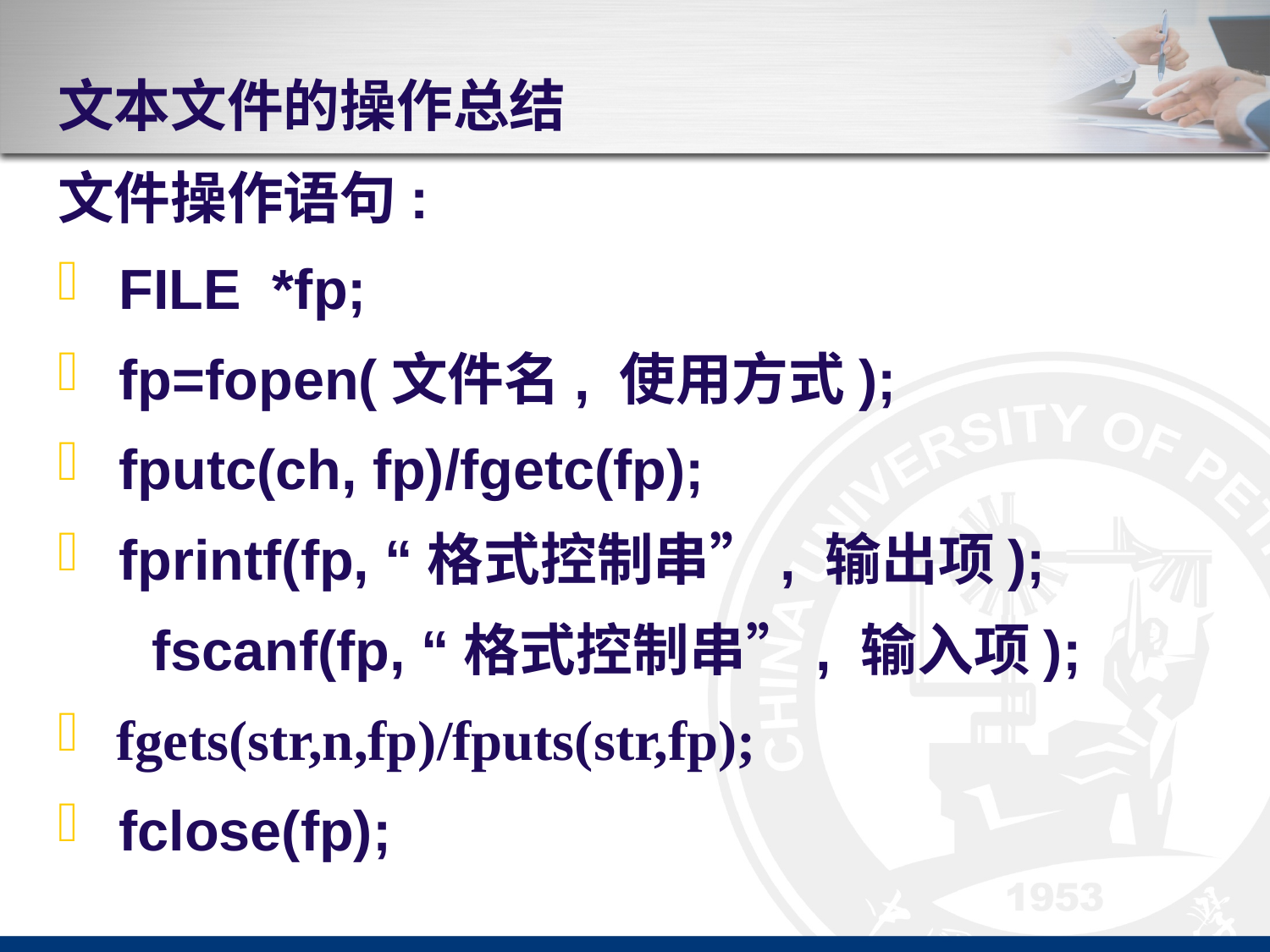

# 文本文件的操作总结
文件操作语句:
  FILE  *fp;
  fp=fopen(文件名, 使用方式);
  fputc(ch, fp)/fgetc(fp);
  fprintf(fp, “格式控制串”, 输出项);
      fscanf(fp, “格式控制串”, 输入项);
  fgets(str,n,fp)/fputs(str,fp);
  fclose(fp);